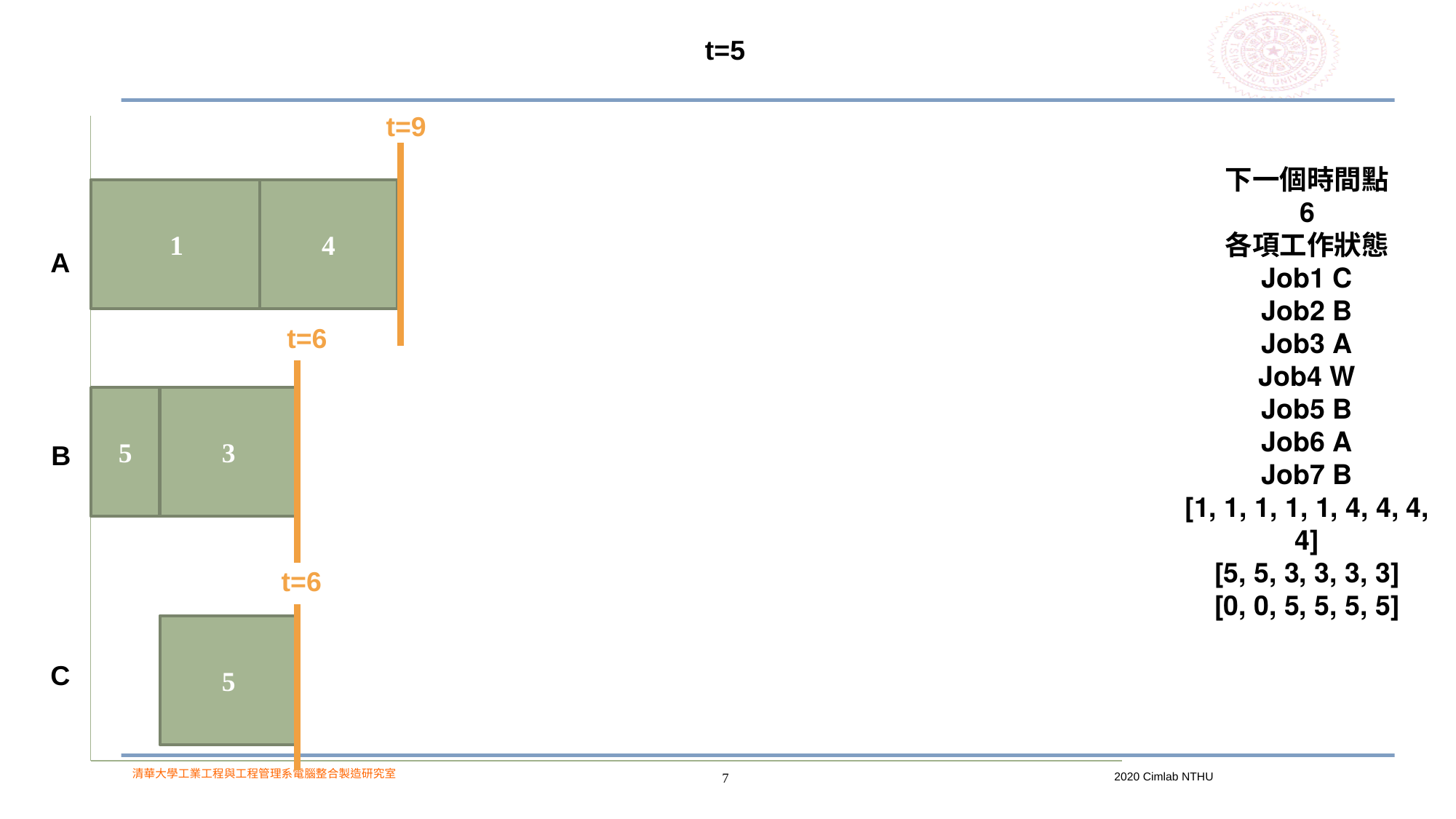

t=5
t=9
1
4
# 下一個時間點 6 各項工作狀態 Job1 C Job2 B Job3 A Job4 W Job5 B Job6 A Job7 B [1, 1, 1, 1, 1, 4, 4, 4, 4] [5, 5, 3, 3, 3, 3] [0, 0, 5, 5, 5, 5]
A
t=6
5
3
B
t=6
5
C